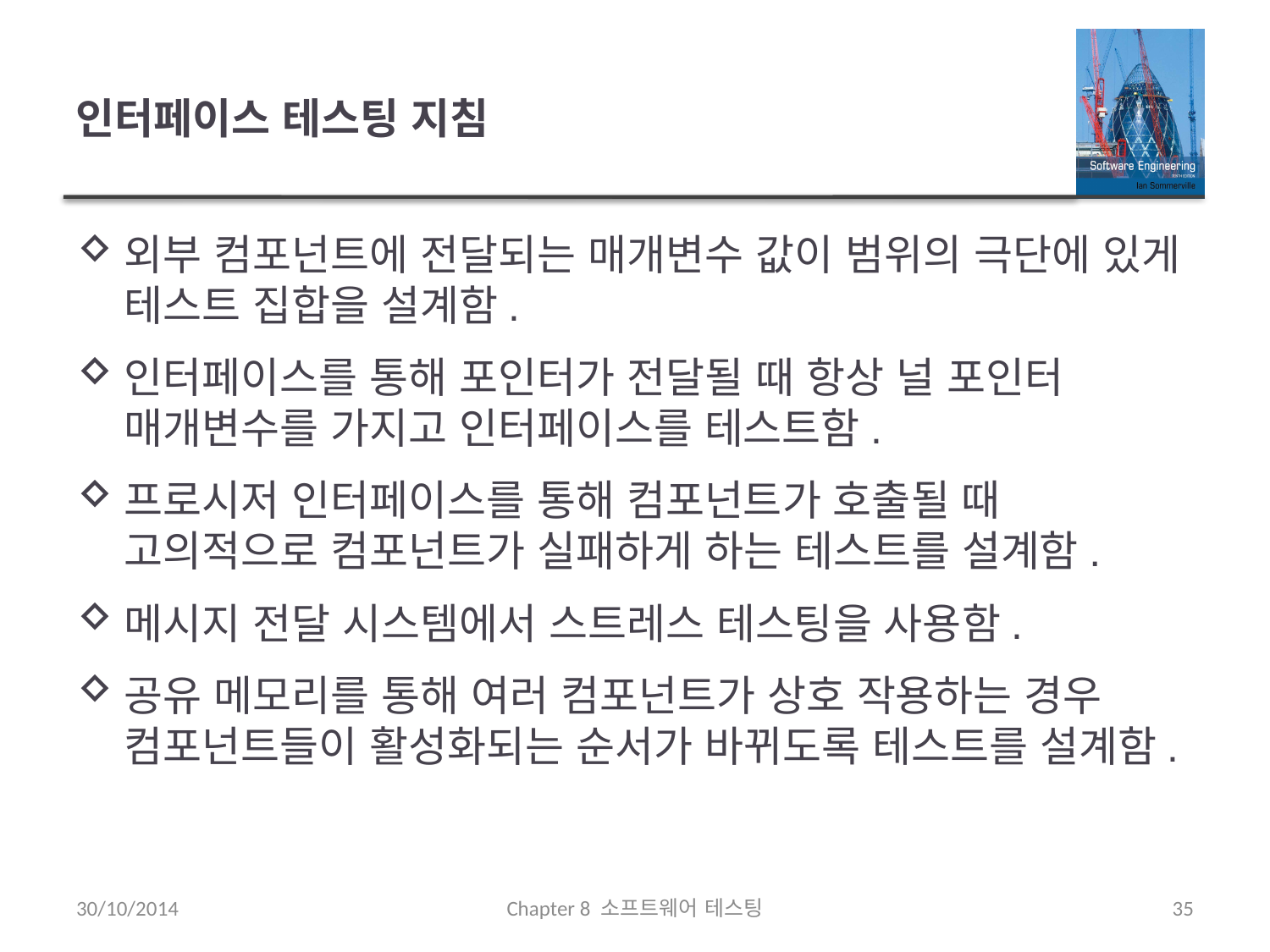

# 인터페이스 테스팅 지침
외부 컴포넌트에 전달되는 매개변수 값이 범위의 극단에 있게 테스트 집합을 설계함.
인터페이스를 통해 포인터가 전달될 때 항상 널 포인터 매개변수를 가지고 인터페이스를 테스트함.
프로시저 인터페이스를 통해 컴포넌트가 호출될 때 고의적으로 컴포넌트가 실패하게 하는 테스트를 설계함.
메시지 전달 시스템에서 스트레스 테스팅을 사용함.
공유 메모리를 통해 여러 컴포넌트가 상호 작용하는 경우 컴포넌트들이 활성화되는 순서가 바뀌도록 테스트를 설계함.
30/10/2014
Chapter 8 소프트웨어 테스팅
35